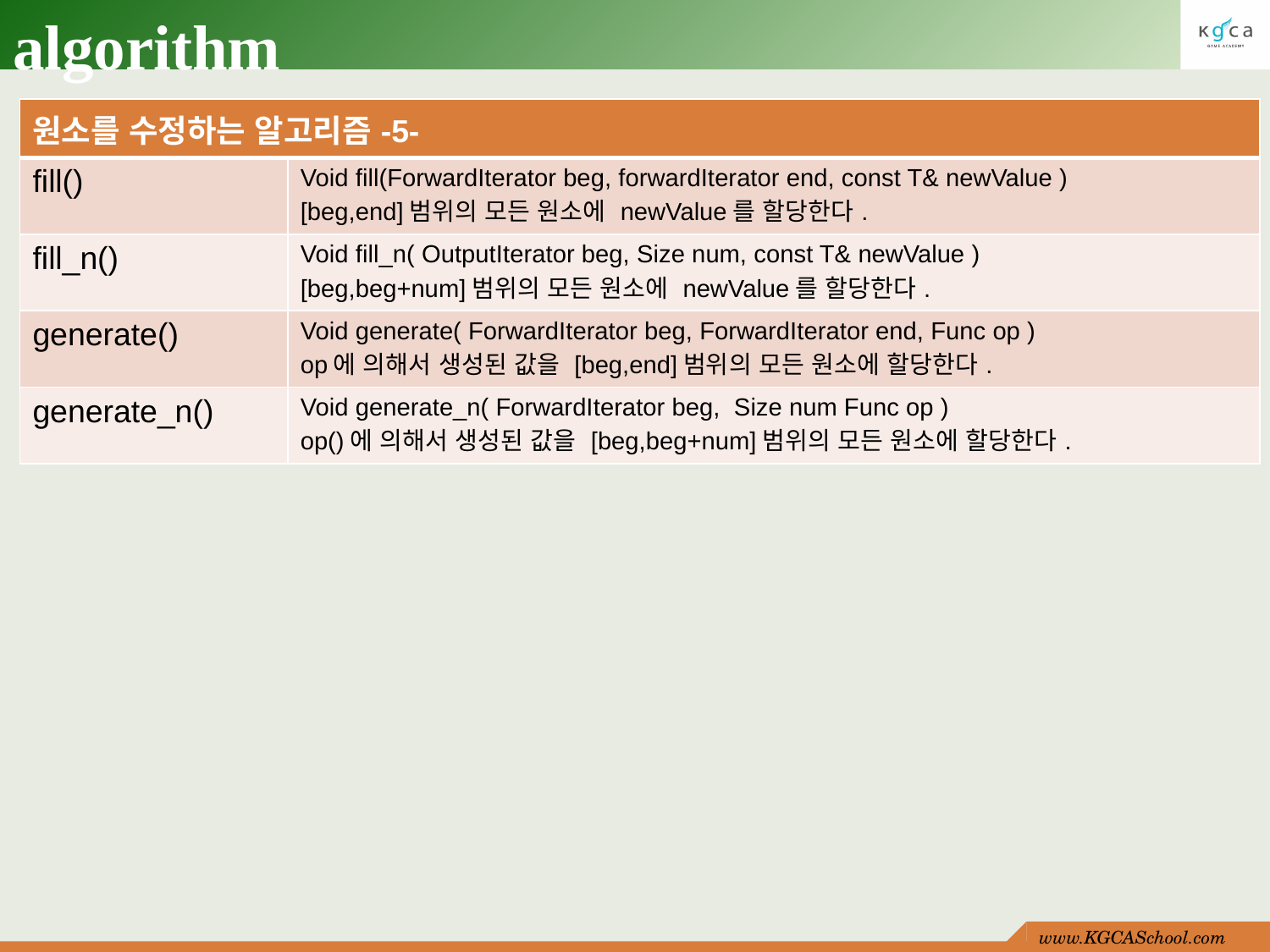

# algorithm
| 원소를 수정하는 알고리즘-5- |  |
| --- | --- |
| fill() | Void fill(ForwardIterator beg, forwardIterator end, const T& newValue ) [beg,end]범위의 모든 원소에 newValue를 할당한다. |
| fill\_n() | Void fill\_n( OutputIterator beg, Size num, const T& newValue ) [beg,beg+num]범위의 모든 원소에 newValue를 할당한다. |
| generate() | Void generate( ForwardIterator beg, ForwardIterator end, Func op ) op에 의해서 생성된 값을 [beg,end]범위의 모든 원소에 할당한다. |
| generate\_n() | Void generate\_n( ForwardIterator beg, Size num Func op ) op()에 의해서 생성된 값을 [beg,beg+num]범위의 모든 원소에 할당한다. |